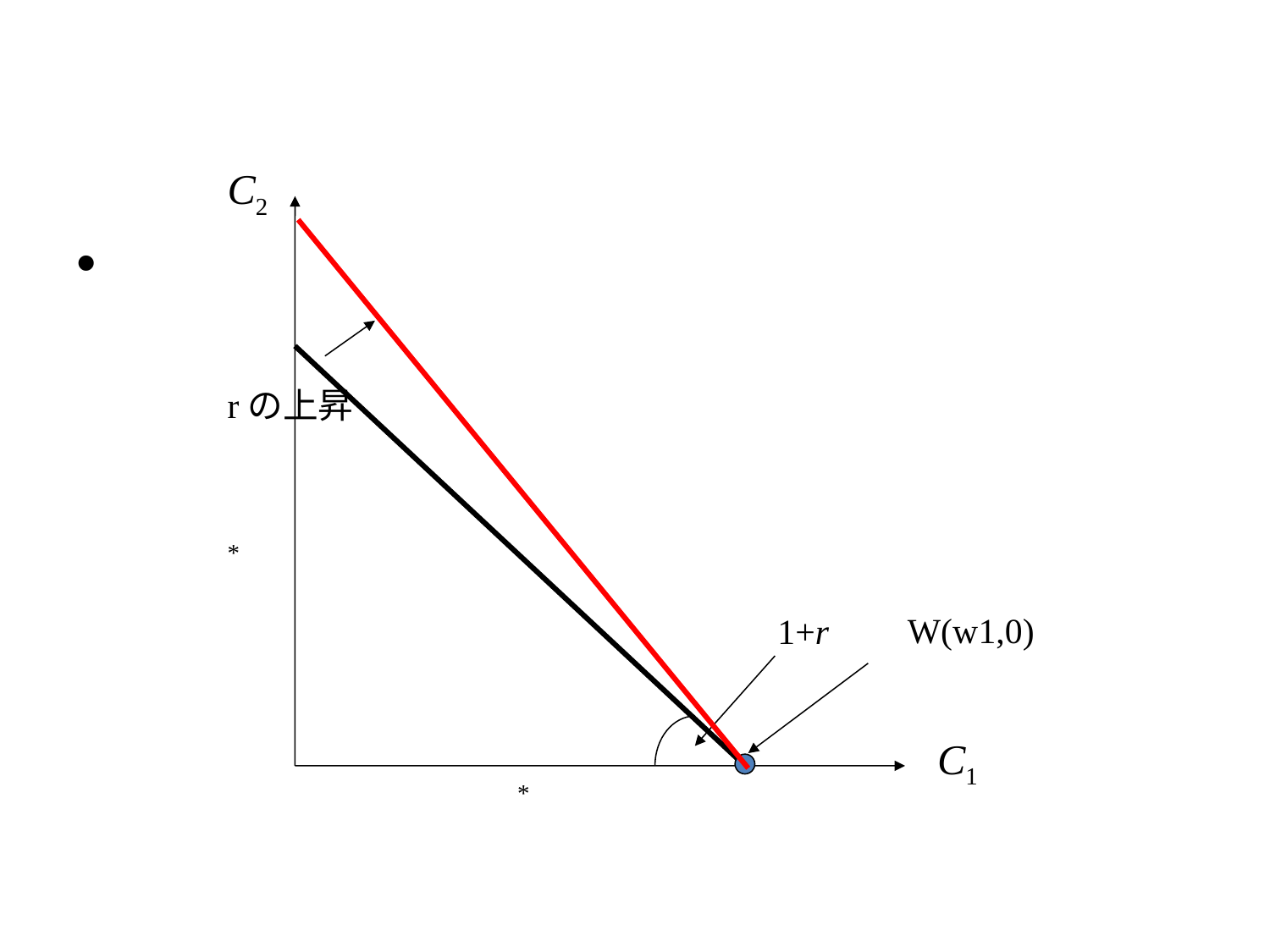

#

C2

rの上昇
*
1+r
W(w1,0)

C1

*